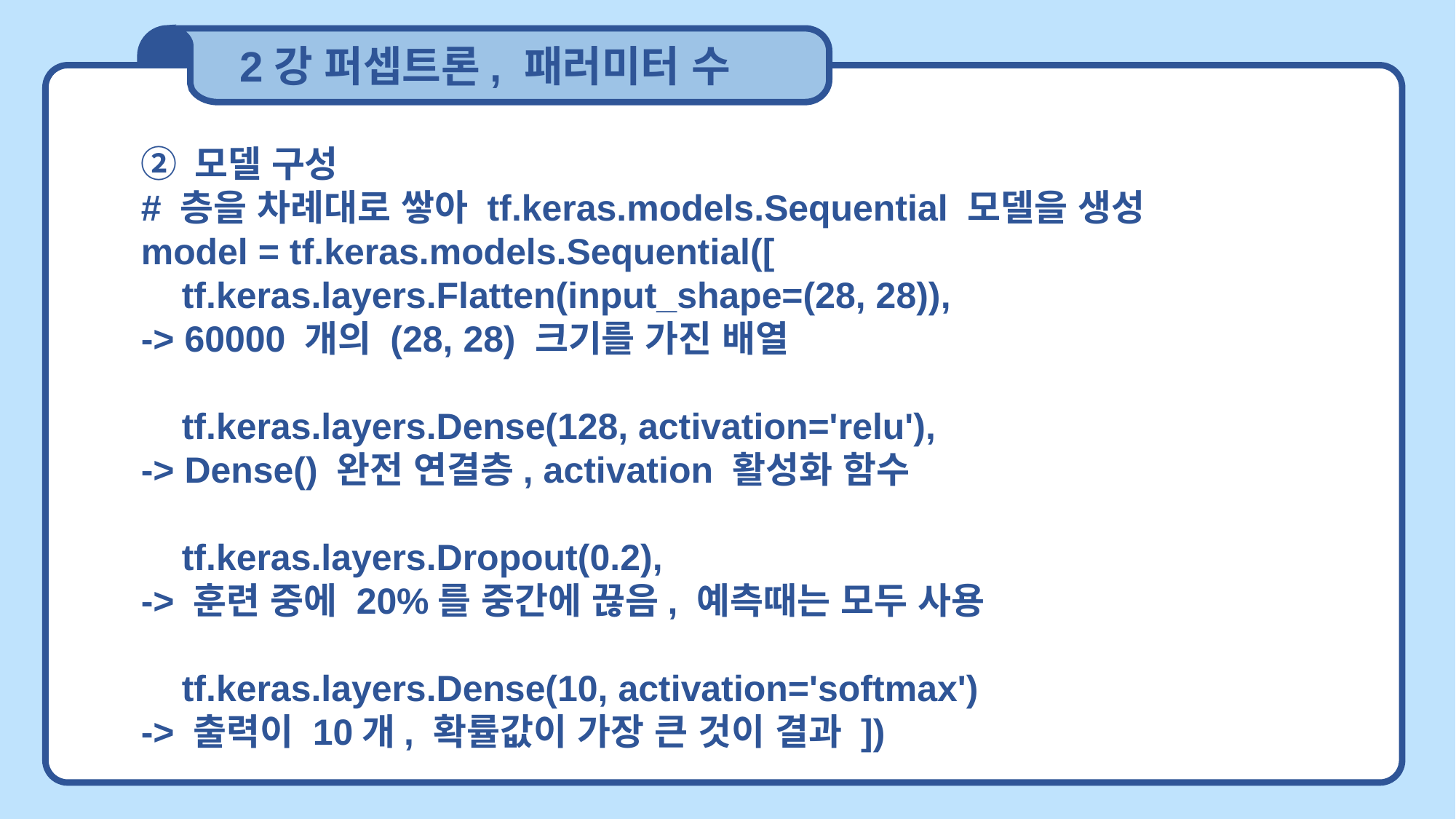

2강 퍼셉트론, 패러미터 수

② 모델 구성
# 층을 차례대로 쌓아 tf.keras.models.Sequential 모델을 생성
model = tf.keras.models.Sequential([
    tf.keras.layers.Flatten(input_shape=(28, 28)),
-> 60000 개의 (28, 28) 크기를 가진 배열

    tf.keras.layers.Dense(128, activation='relu'),
-> Dense() 완전 연결층, activation 활성화 함수

    tf.keras.layers.Dropout(0.2),
-> 훈련 중에 20%를 중간에 끊음, 예측때는 모두 사용

    tf.keras.layers.Dense(10, activation='softmax')
-> 출력이 10개, 확률값이 가장 큰 것이 결과 ])